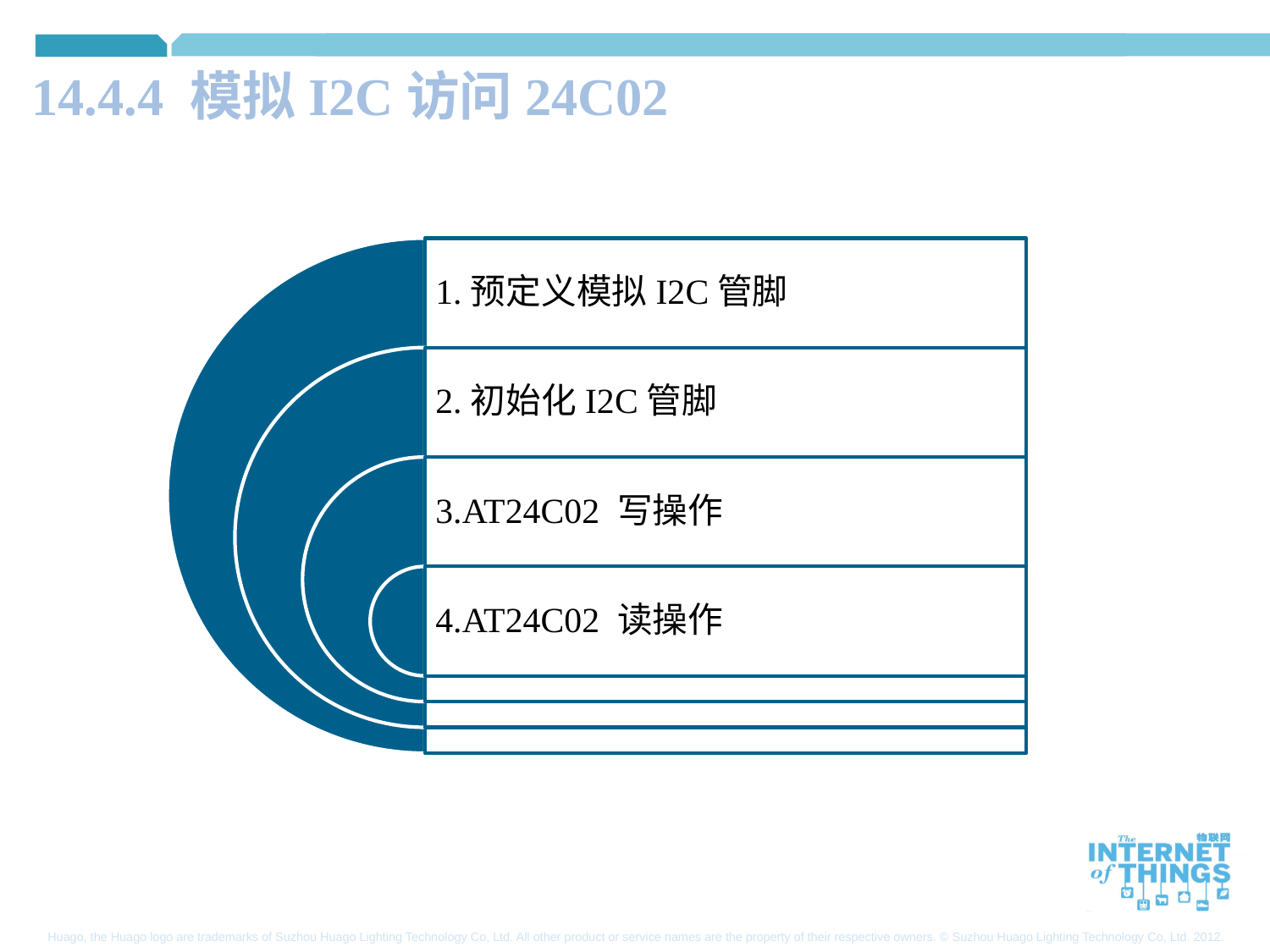

14.4.4 模拟I2C访问24C02
1.预定义模拟I2C管脚
2.初始化I2C管脚
3.AT24C02 写操作
4.AT24C02 读操作